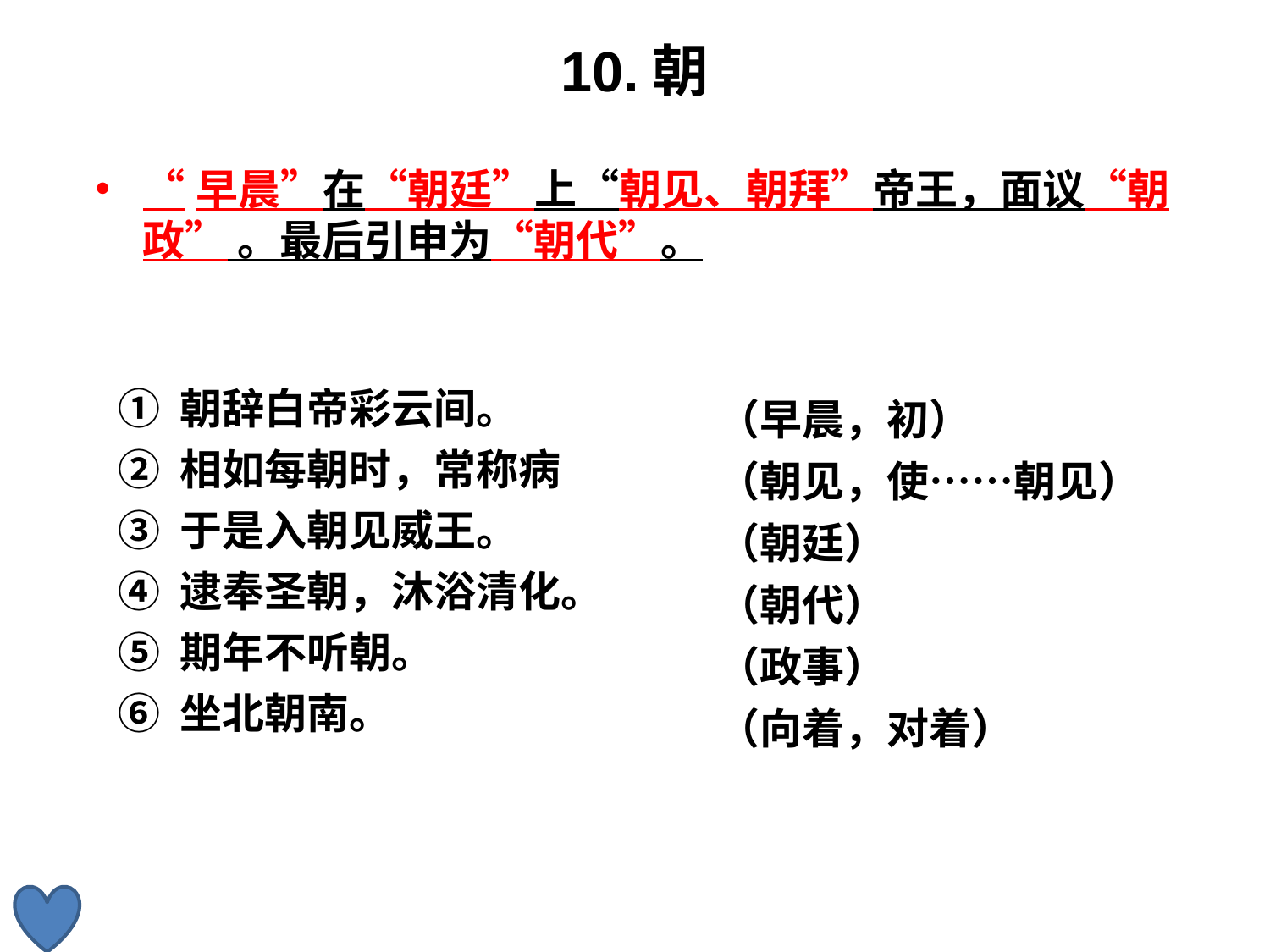

10.朝
“早晨”在“朝廷”上“朝见、朝拜”帝王，面议“朝政” 。最后引申为“朝代”。

① 朝辞白帝彩云间。
② 相如每朝时，常称病
③ 于是入朝见威王。
④ 逮奉圣朝，沐浴清化。
⑤ 期年不听朝。
⑥ 坐北朝南。
（早晨，初）
（朝见，使……朝见）
（朝廷）
（朝代）
（政事）
（向着，对着）